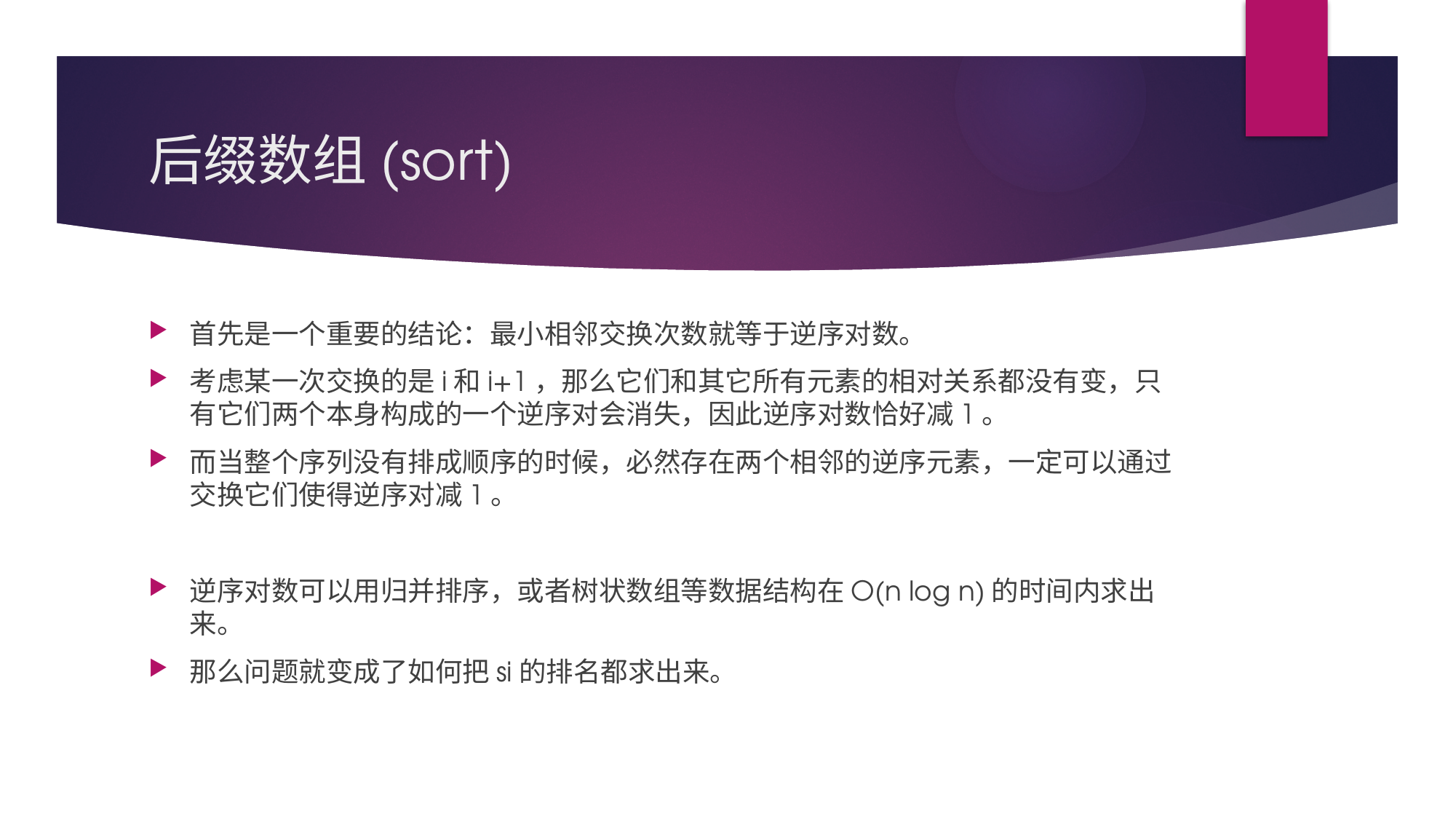

# 后缀数组(sort)
首先是一个重要的结论：最小相邻交换次数就等于逆序对数。
考虑某一次交换的是i和i+1，那么它们和其它所有元素的相对关系都没有变，只有它们两个本身构成的一个逆序对会消失，因此逆序对数恰好减1。
而当整个序列没有排成顺序的时候，必然存在两个相邻的逆序元素，一定可以通过交换它们使得逆序对减1。

逆序对数可以用归并排序，或者树状数组等数据结构在O(n log n)的时间内求出来。
那么问题就变成了如何把si的排名都求出来。